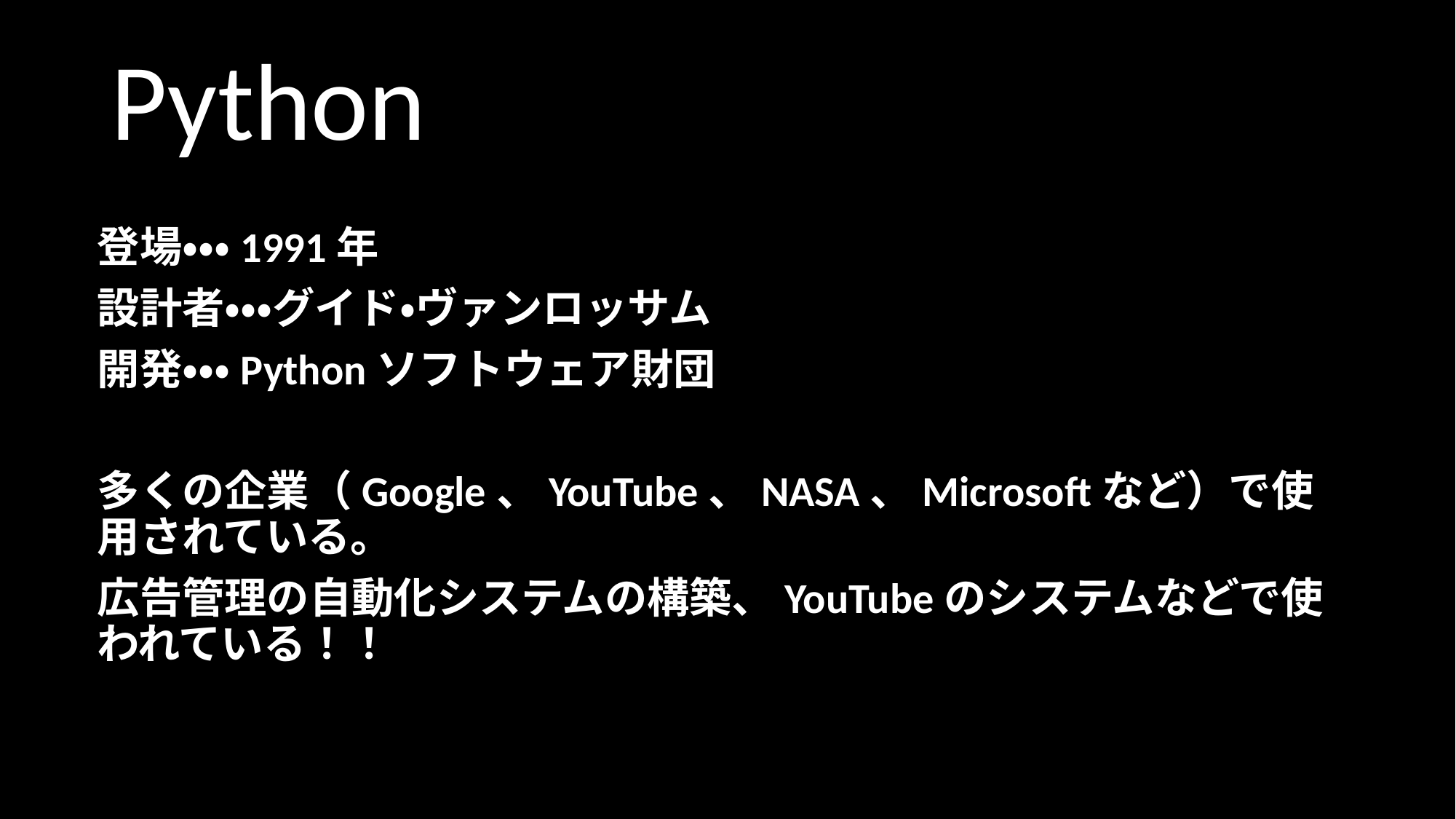

# Python
登場・・・1991年
設計者・・・グイド・ヴァンロッサム
開発・・・Pythonソフトウェア財団

多くの企業（Google、YouTube、NASA、Microsoftなど）で使用されている。
広告管理の自動化システムの構築、YouTubeのシステムなどで使われている！！